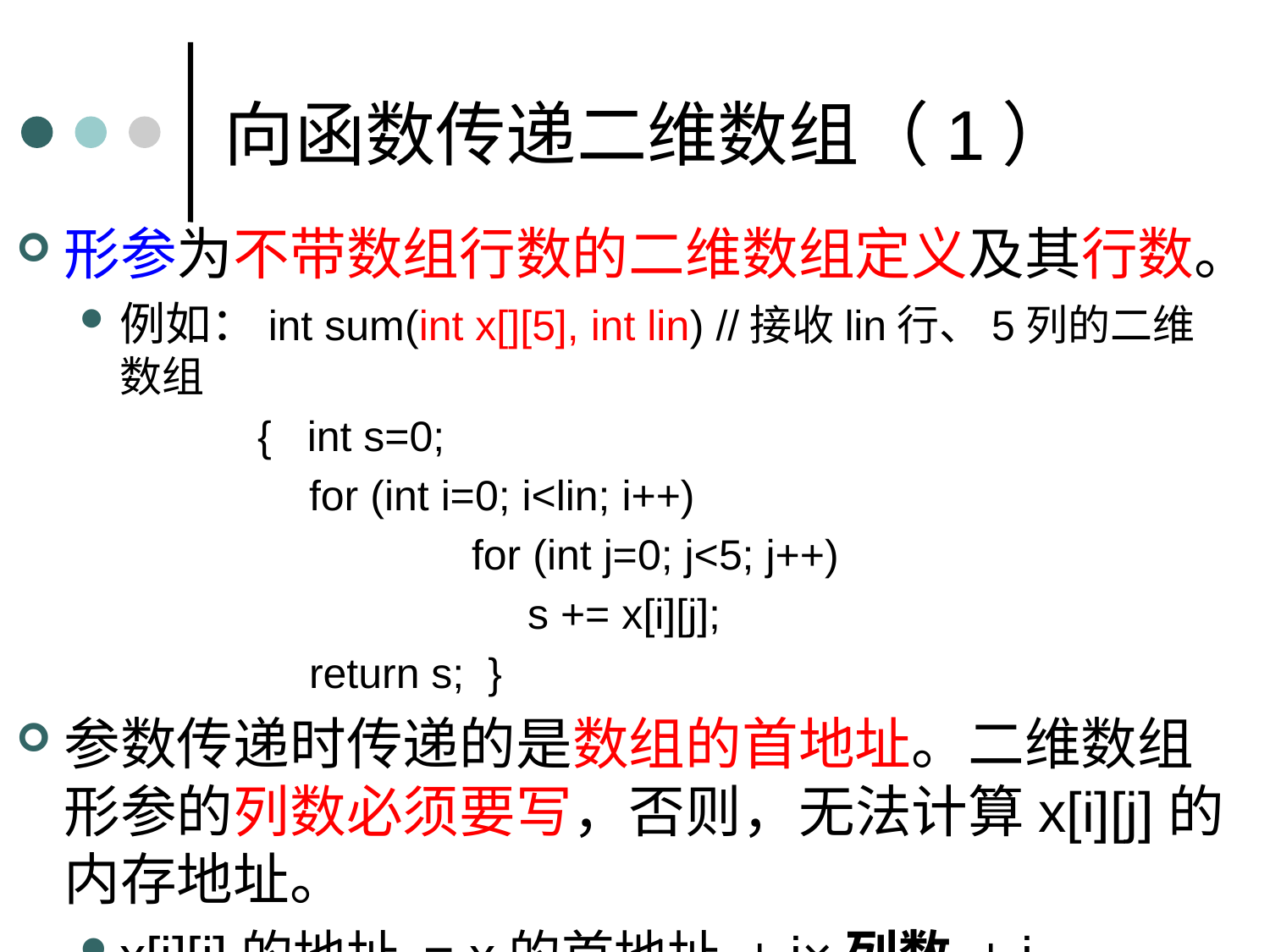

向函数传递二维数组（1）
形参为不带数组行数的二维数组定义及其行数。
例如：int sum(int x[][5], int lin) //接收lin行、5列的二维数组
               {   int s=0;
	                for (int i=0; i<lin; i++)
		                   for (int j=0; j<5; j++)
			             s += x[i][j];
	                return s;  }
参数传递时传递的是数组的首地址。二维数组形参的列数必须要写，否则，无法计算x[i][j]的内存地址。
x[i][j]的地址 = x的首地址 + i×列数 + j